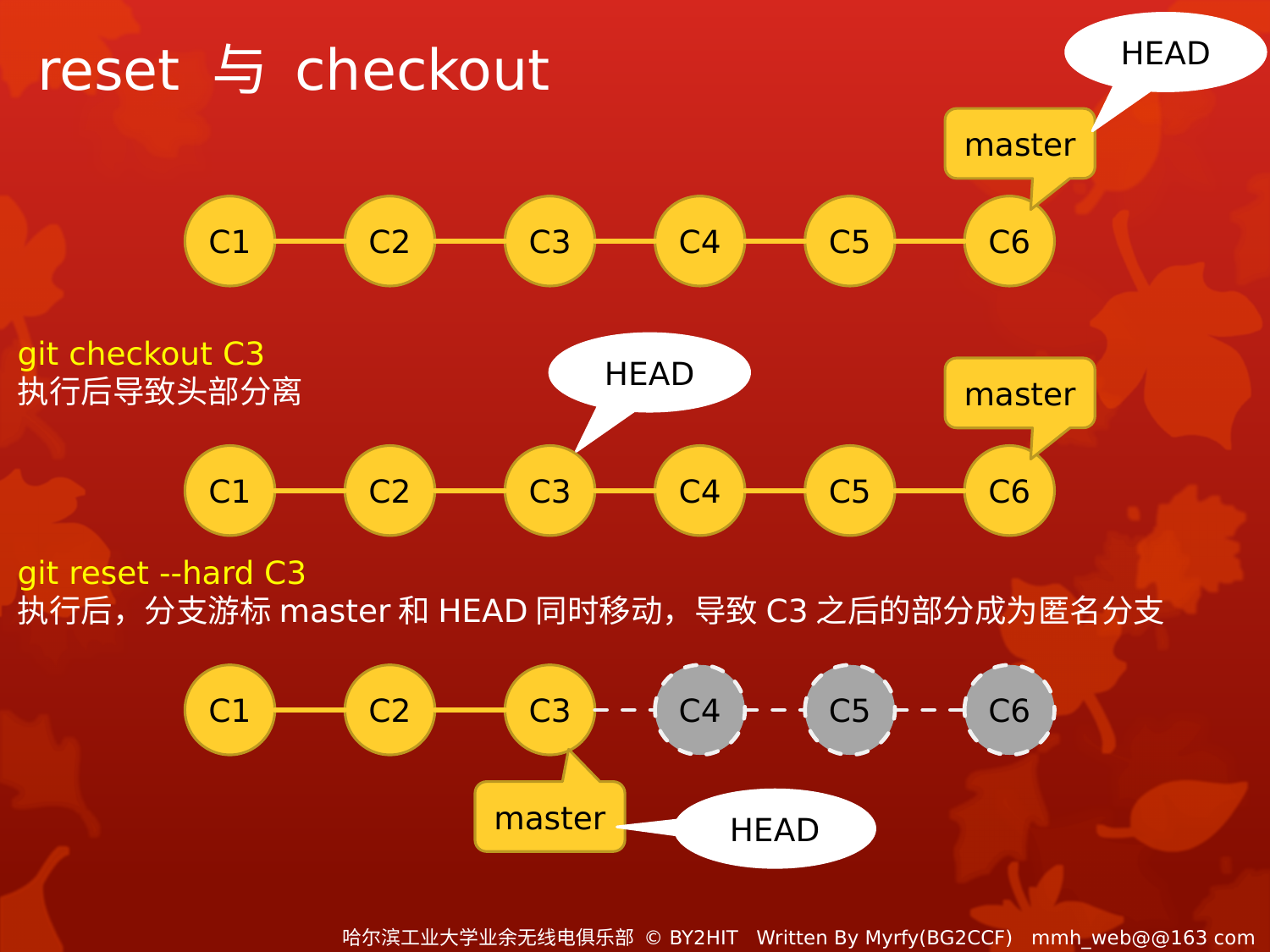

HEAD
# reset 与 checkout
master
C1
C2
C3
C4
C5
C6
git checkout C3
执行后导致头部分离
HEAD
master
C1
C2
C3
C4
C5
C6
git reset --hard C3
执行后，分支游标master和HEAD同时移动，导致C3之后的部分成为匿名分支
C1
C2
C3
C4
C5
C6
master
HEAD